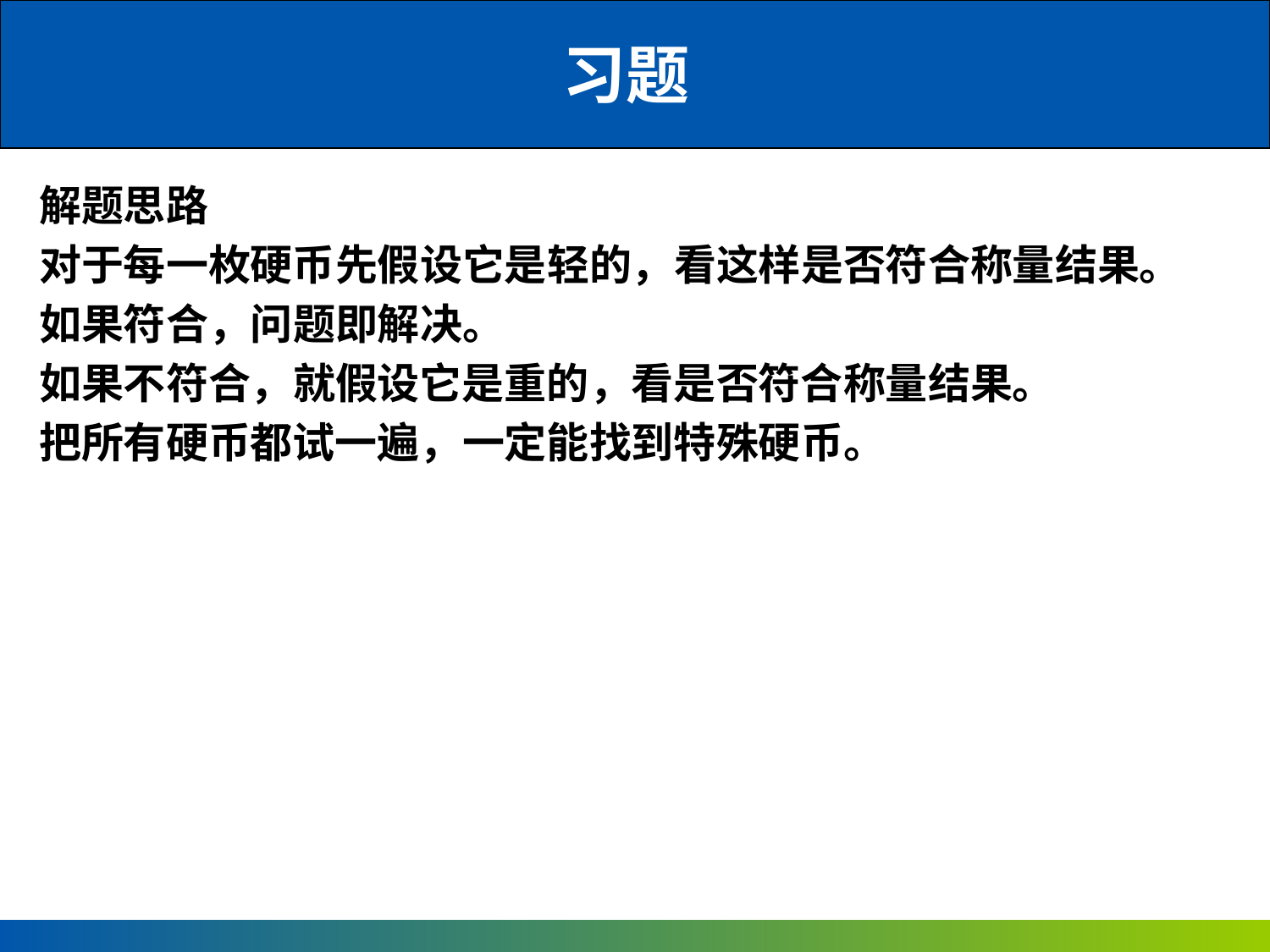

# 习题
解题思路
对于每一枚硬币先假设它是轻的，看这样是否符合称量结果。
如果符合，问题即解决。
如果不符合，就假设它是重的，看是否符合称量结果。
把所有硬币都试一遍，一定能找到特殊硬币。